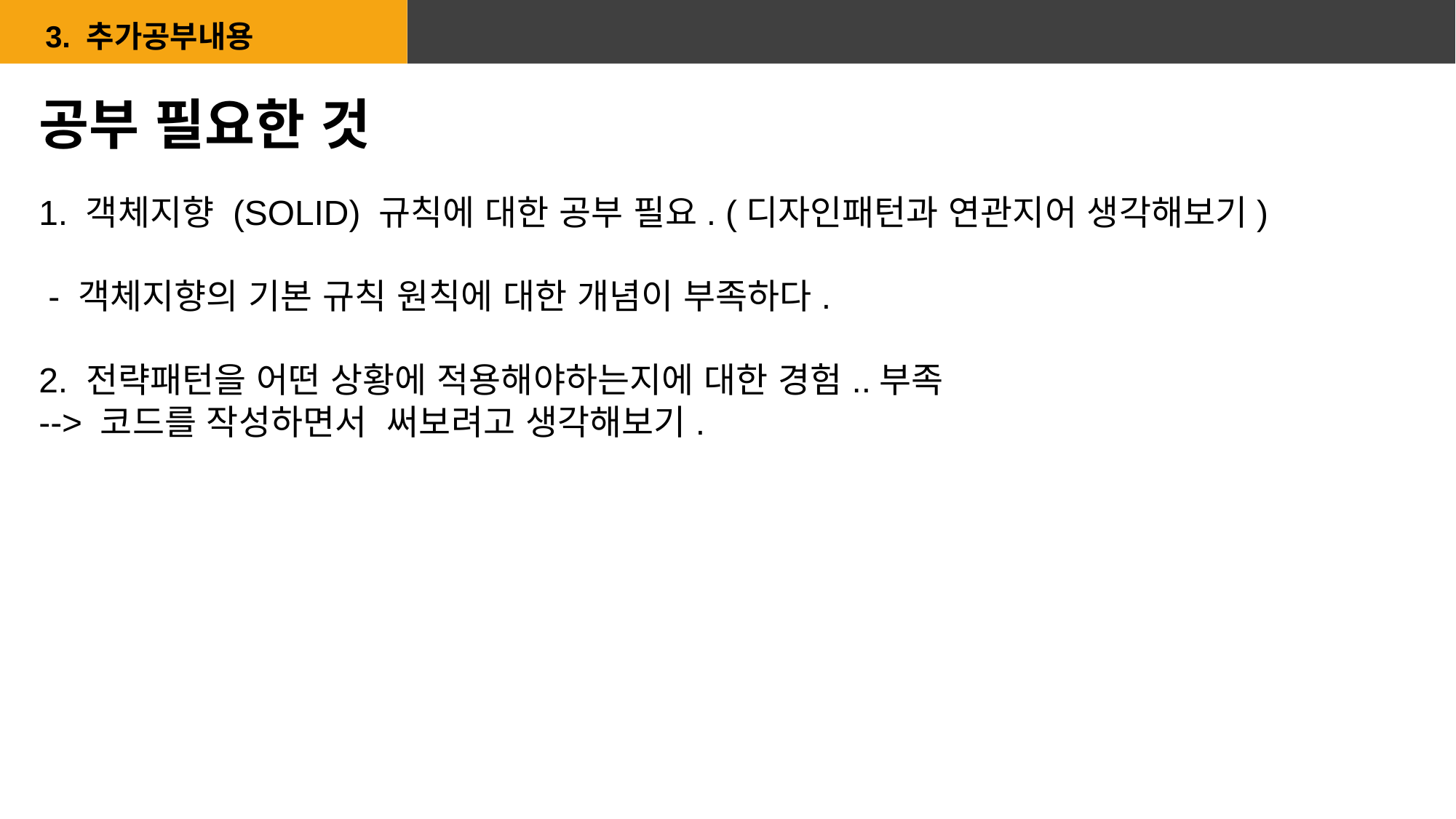

3. 추가공부내용
공부 필요한 것
1. 객체지향 (SOLID) 규칙에 대한 공부 필요. (디자인패턴과 연관지어 생각해보기)

 - 객체지향의 기본 규칙 원칙에 대한 개념이 부족하다.

2. 전략패턴을 어떤 상황에 적용해야하는지에 대한 경험..부족
--> 코드를 작성하면서  써보려고 생각해보기.